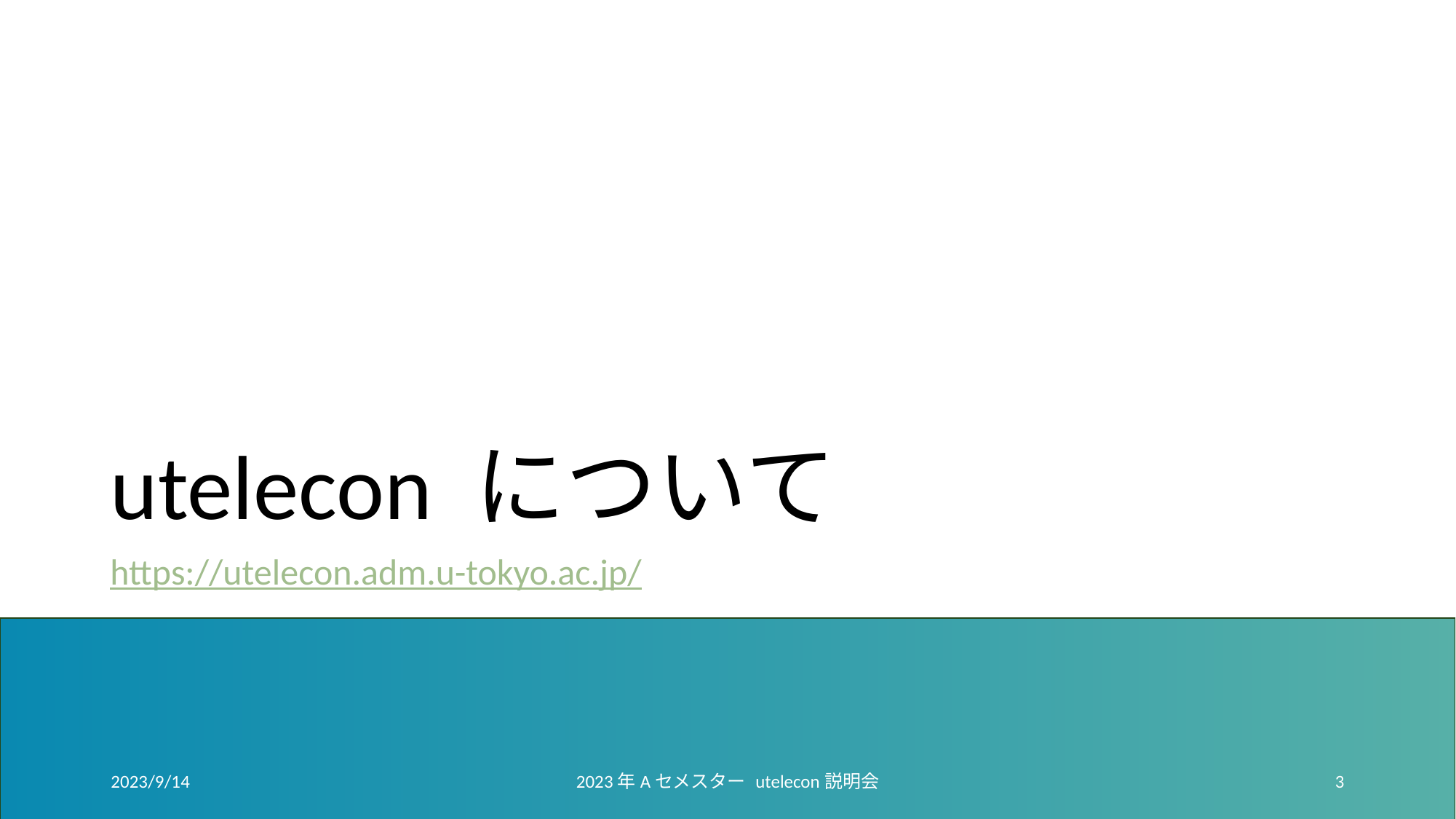

# utelecon について
https://utelecon.adm.u-tokyo.ac.jp/

2023/9/14
2023年Aセメスター utelecon説明会
3